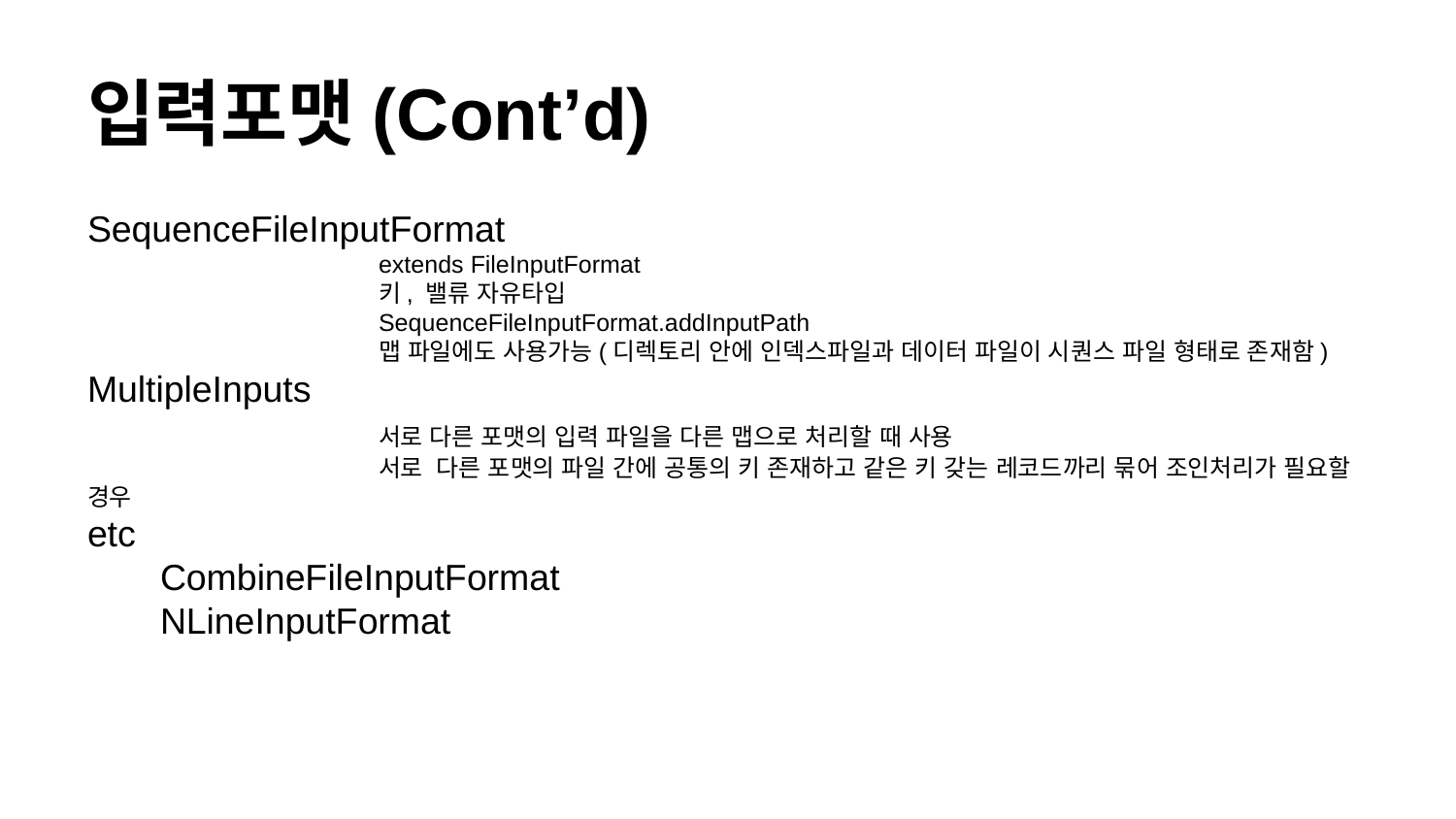

# 입력포맷(Cont’d)
SequenceFileInputFormat
		extends FileInputFormat
		키, 밸류 자유타입
		SequenceFileInputFormat.addInputPath
		맵 파일에도 사용가능(디렉토리 안에 인덱스파일과 데이터 파일이 시퀀스 파일 형태로 존재함)
MultipleInputs
		서로 다른 포맷의 입력 파일을 다른 맵으로 처리할 때 사용
		서로  다른 포맷의 파일 간에 공통의 키 존재하고 같은 키 갖는 레코드까리 묶어 조인처리가 필요할 경우
etc
CombineFileInputFormat
NLineInputFormat